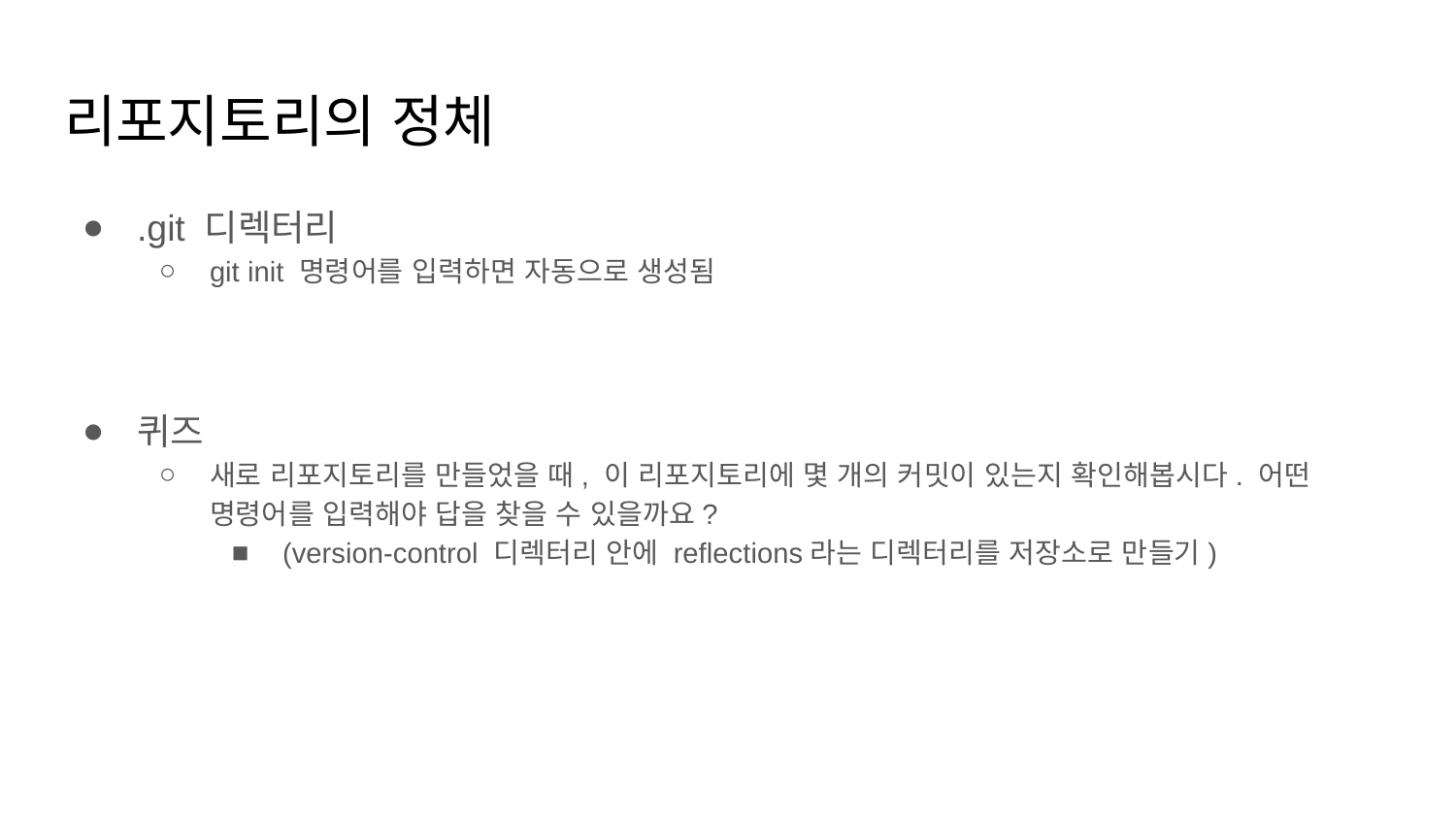

# 리포지토리의 정체
.git 디렉터리
git init 명령어를 입력하면 자동으로 생성됨

퀴즈
새로 리포지토리를 만들었을 때, 이 리포지토리에 몇 개의 커밋이 있는지 확인해봅시다. 어떤 명령어를 입력해야 답을 찾을 수 있을까요?
(version-control 디렉터리 안에 reflections라는 디렉터리를 저장소로 만들기)